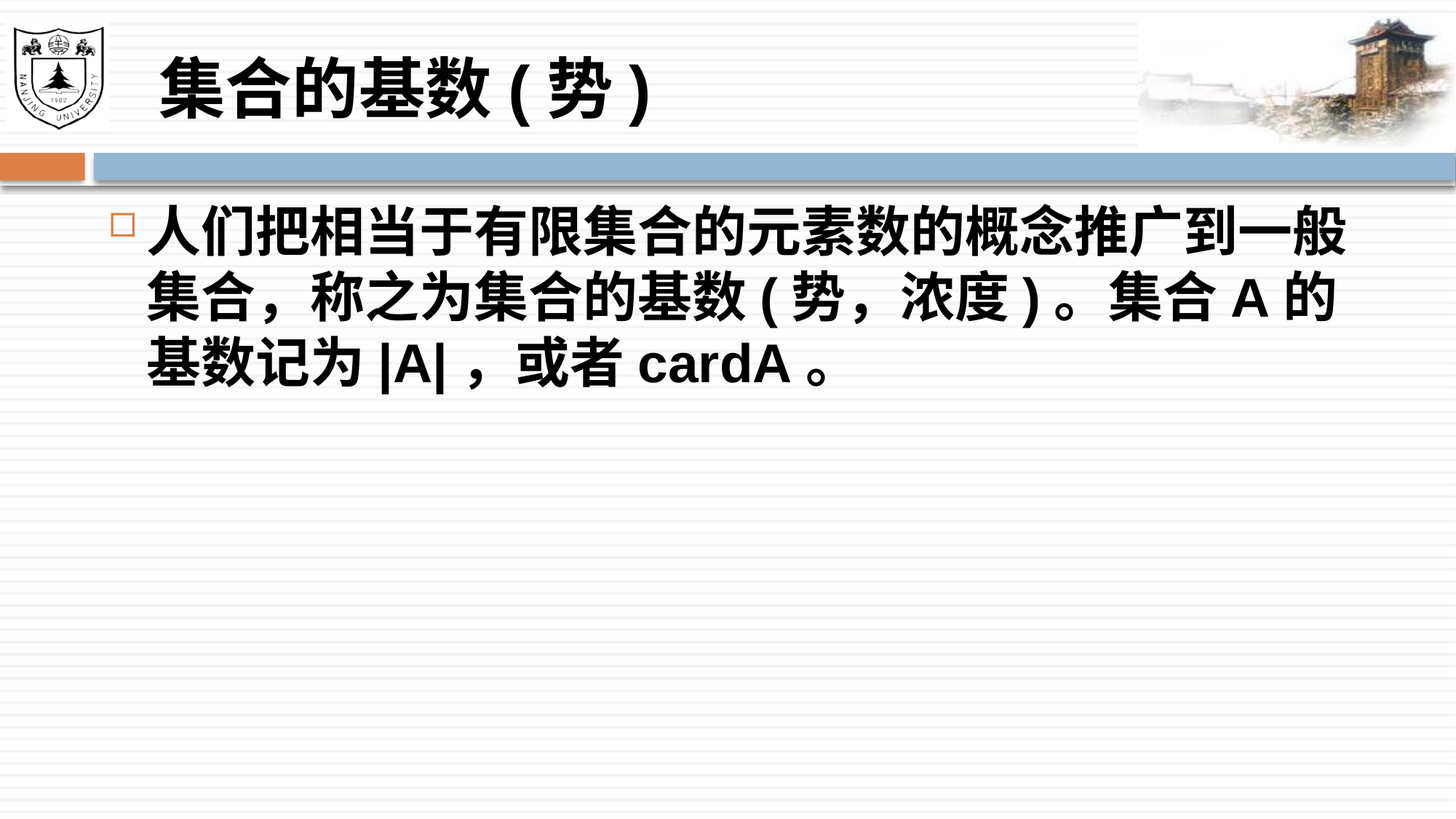

# 集合的基数(势)
人们把相当于有限集合的元素数的概念推广到一般集合，称之为集合的基数(势，浓度)。集合A的基数记为|A|，或者cardA。